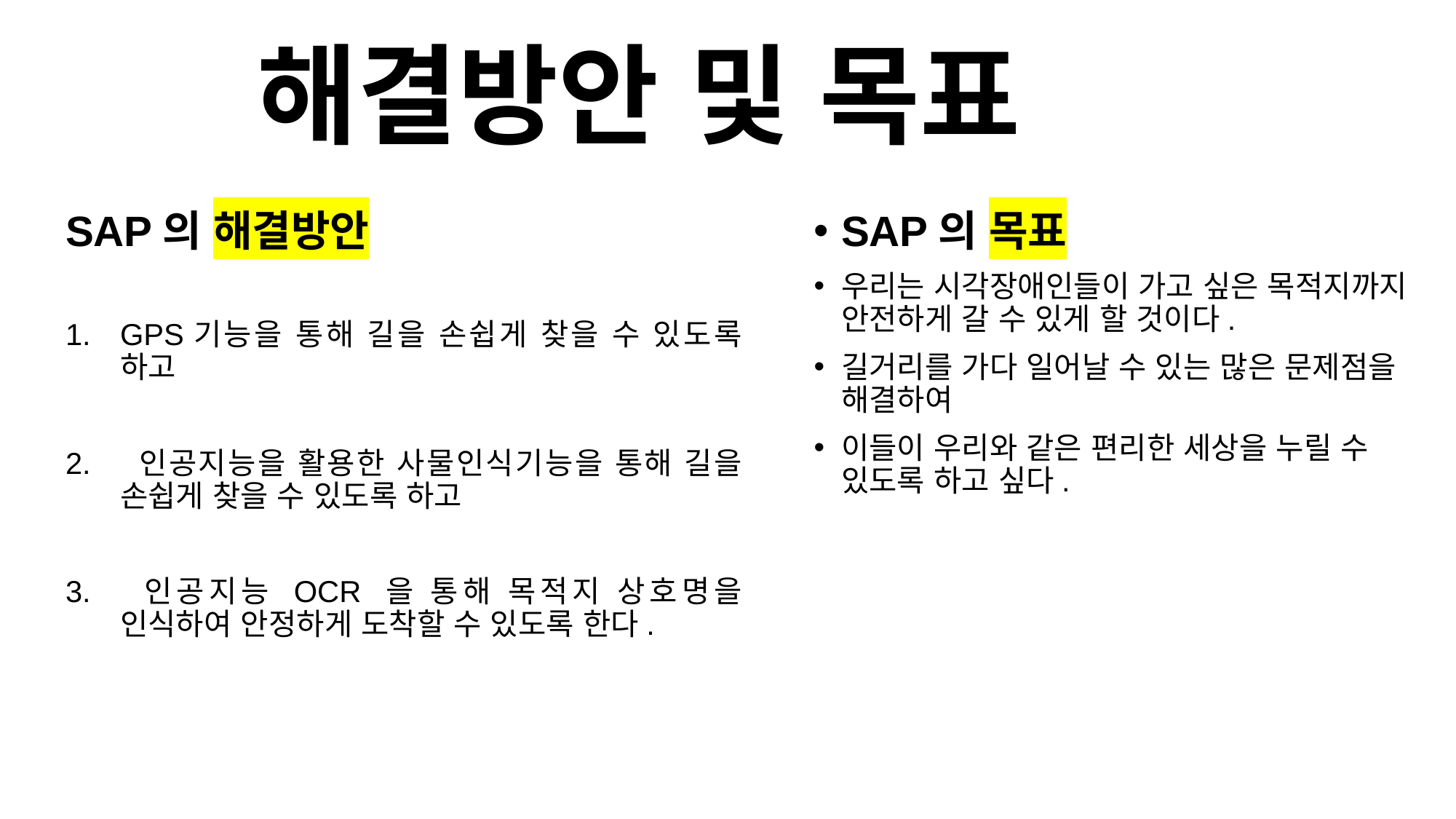

# 해결방안 및 목표
SAP의 해결방안

GPS기능을 통해 길을 손쉽게 찾을 수 있도록 하고

 인공지능을 활용한 사물인식기능을 통해 길을 손쉽게 찾을 수 있도록 하고

 인공지능 OCR 을 통해 목적지 상호명을 인식하여 안정하게 도착할 수 있도록 한다.
SAP의 목표
우리는 시각장애인들이 가고 싶은 목적지까지 안전하게 갈 수 있게 할 것이다.
길거리를 가다 일어날 수 있는 많은 문제점을 해결하여
이들이 우리와 같은 편리한 세상을 누릴 수 있도록 하고 싶다.